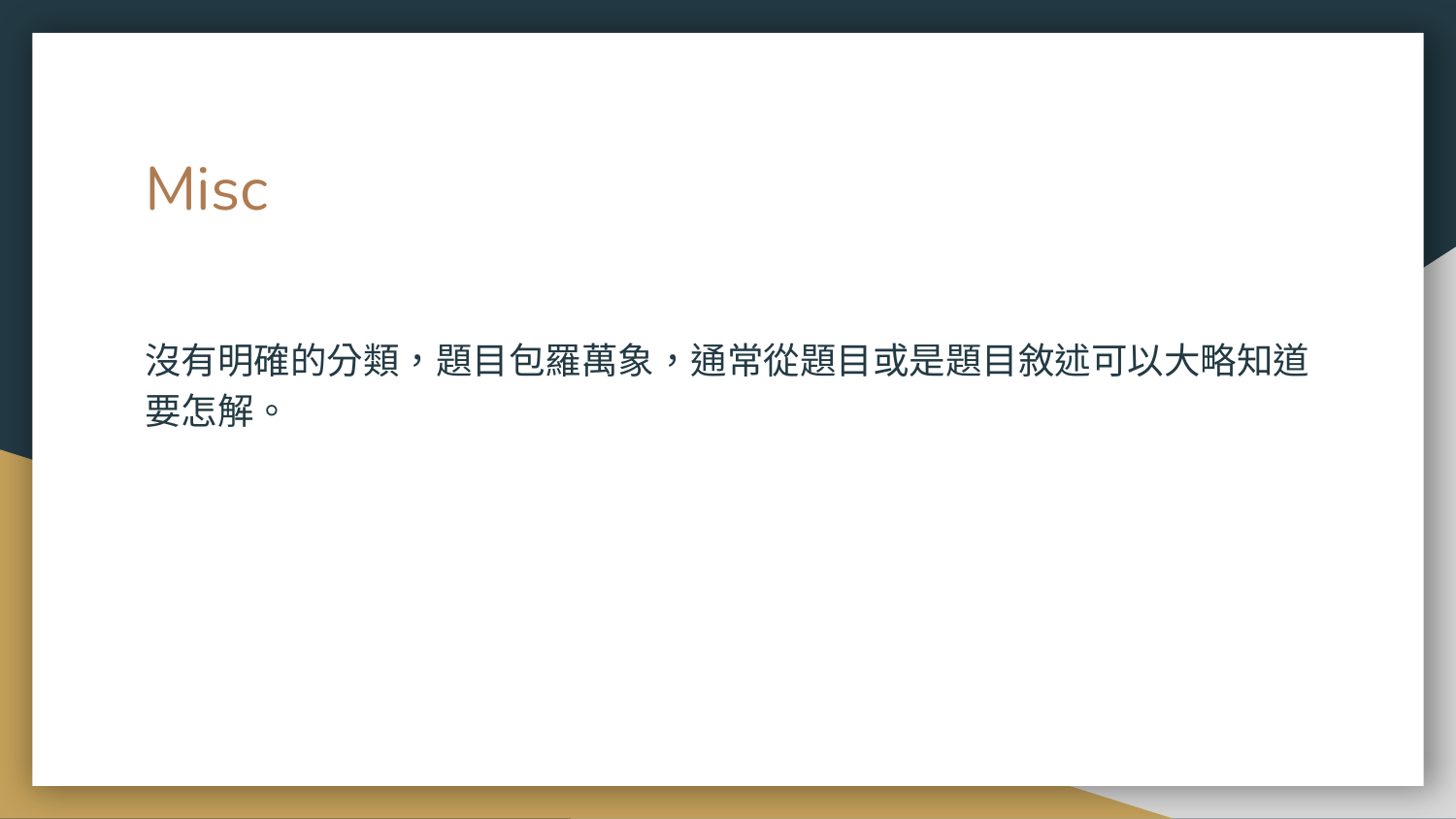

# Misc
沒有明確的分類，題目包羅萬象，通常從題目或是題目敘述可以大略知道要怎解。